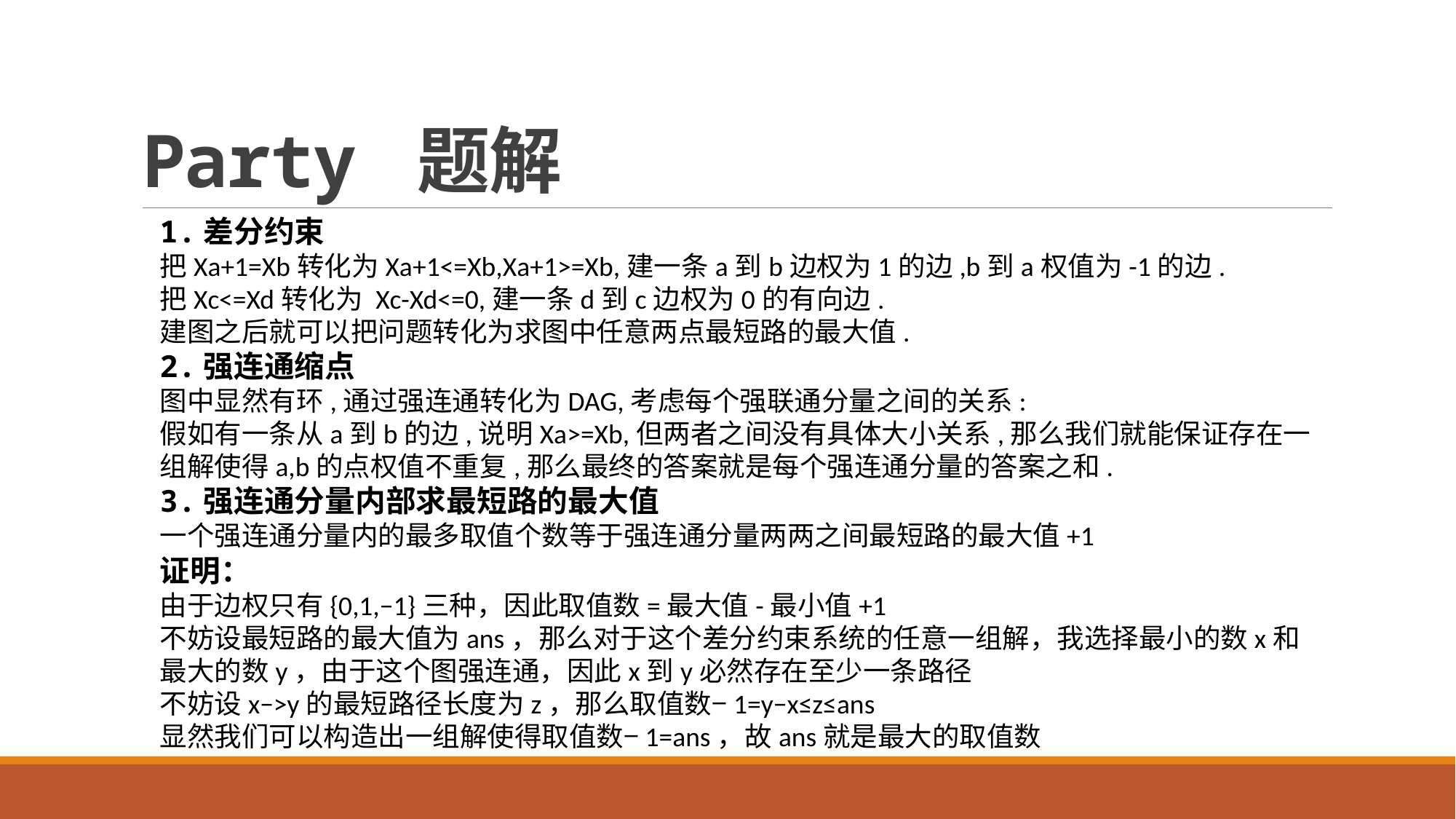

# Party 题解
1.差分约束
把Xa+1=Xb转化为Xa+1<=Xb,Xa+1>=Xb,建一条a到b边权为1的边,b到a权值为-1的边.
把Xc<=Xd转化为 Xc-Xd<=0,建一条d到c边权为0的有向边.
建图之后就可以把问题转化为求图中任意两点最短路的最大值.
2.强连通缩点
图中显然有环,通过强连通转化为DAG,考虑每个强联通分量之间的关系:
假如有一条从a到b的边,说明Xa>=Xb,但两者之间没有具体大小关系,那么我们就能保证存在一组解使得a,b的点权值不重复,那么最终的答案就是每个强连通分量的答案之和.
3.强连通分量内部求最短路的最大值
一个强连通分量内的最多取值个数等于强连通分量两两之间最短路的最大值+1
证明：
由于边权只有{0,1,−1}三种，因此取值数=最大值-最小值+1
不妨设最短路的最大值为ans，那么对于这个差分约束系统的任意一组解，我选择最小的数x和最大的数y，由于这个图强连通，因此x到y必然存在至少一条路径
不妨设x−>y的最短路径长度为z，那么取值数−1=y−x≤z≤ans
显然我们可以构造出一组解使得取值数−1=ans，故ans就是最大的取值数